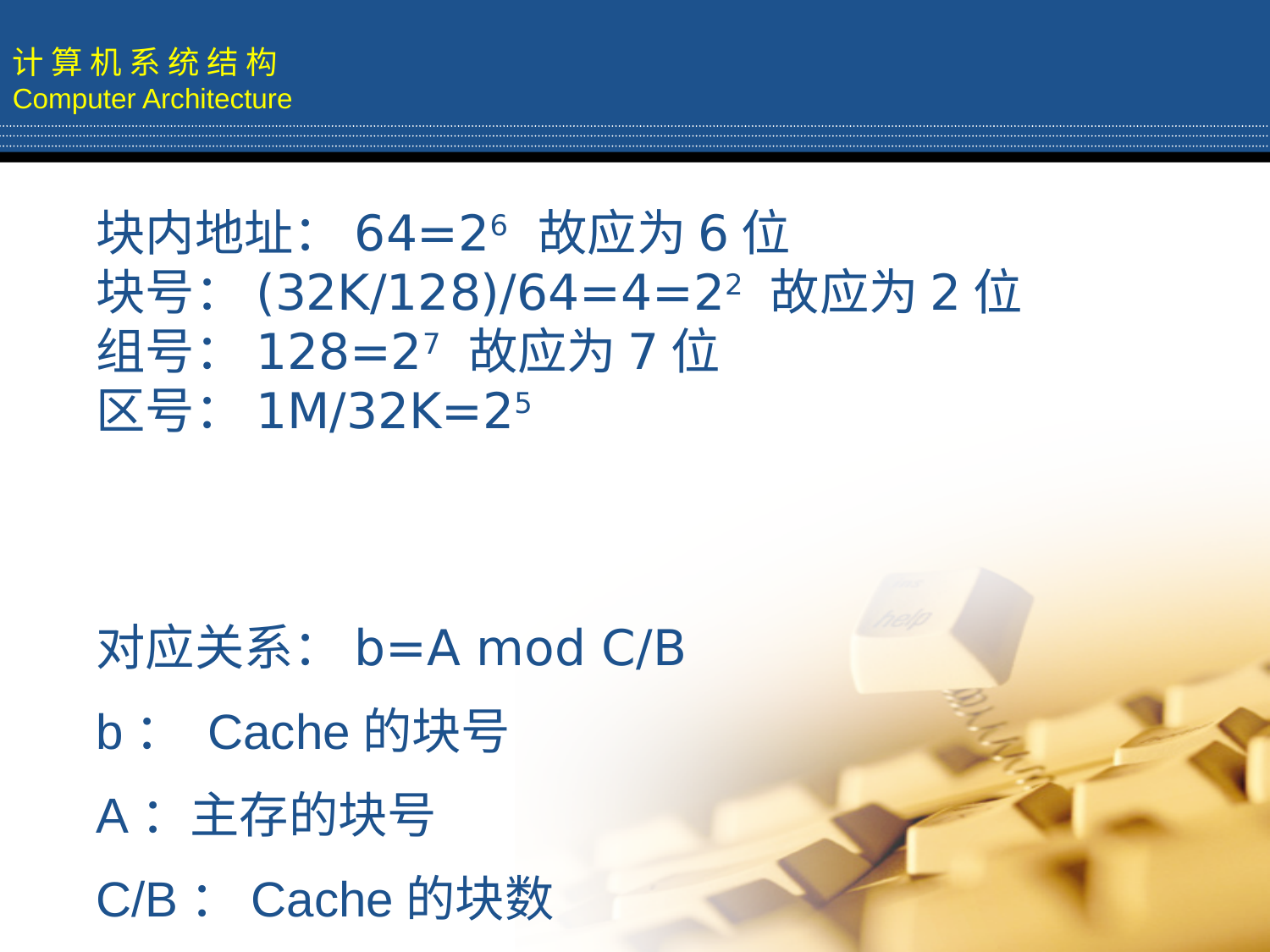

块内地址：64=26  故应为6位
块号：(32K/128)/64=4=22 故应为2位
组号：128=27 故应为7位
区号：1M/32K=25

对应关系：b=A mod C/B
b： Cache的块号
A：主存的块号
C/B：Cache的块数